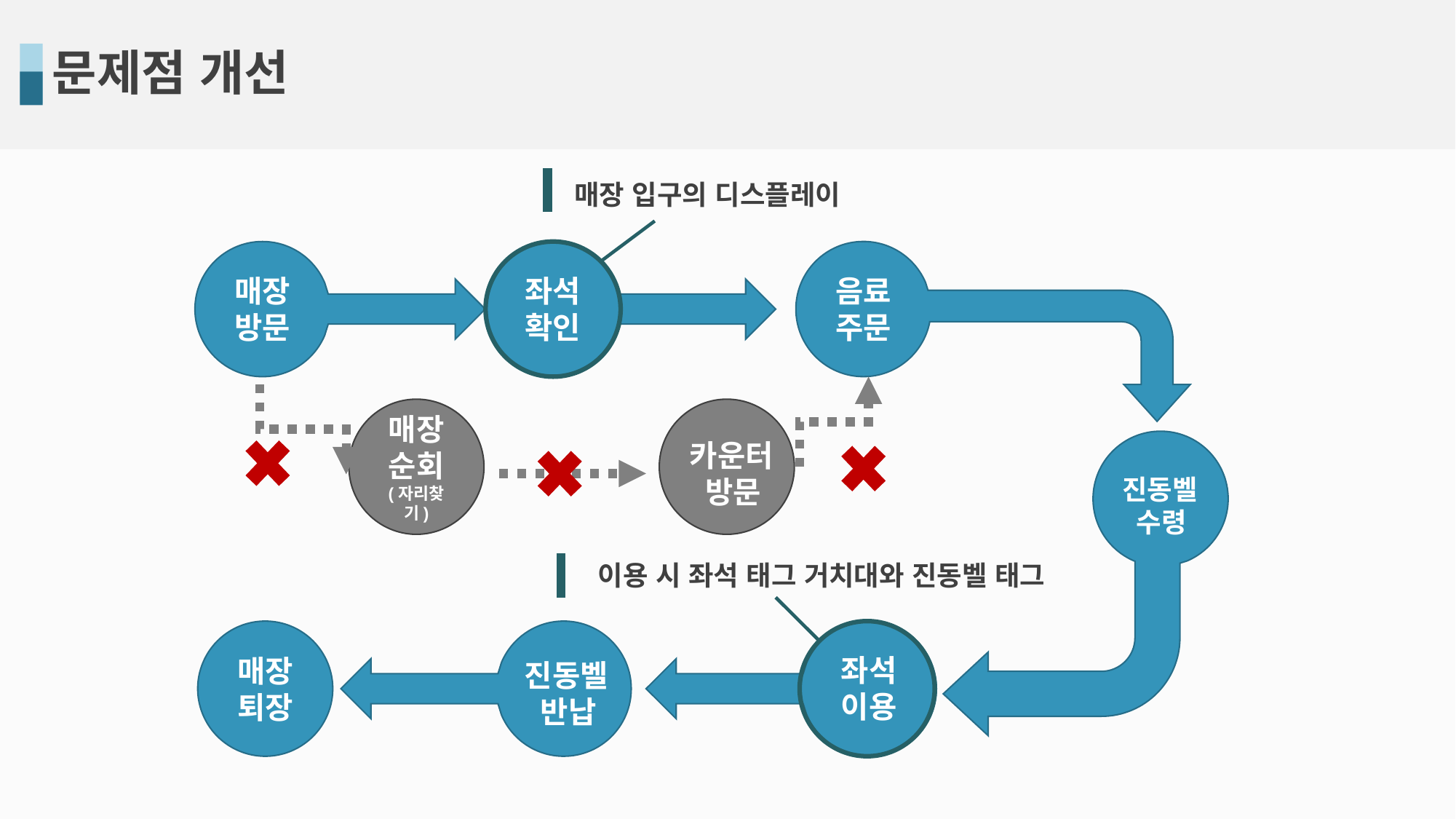

# 문제점 개선
매장 입구의 디스플레이

매장
방문
좌석
확인
음료
주문
매장 순회
(자리찾기)

카운터
 방문

진동벨
 수령
이용 시 좌석 태그 거치대와 진동벨 태그
매장
퇴장

좌석
이용
진동벨
 반납